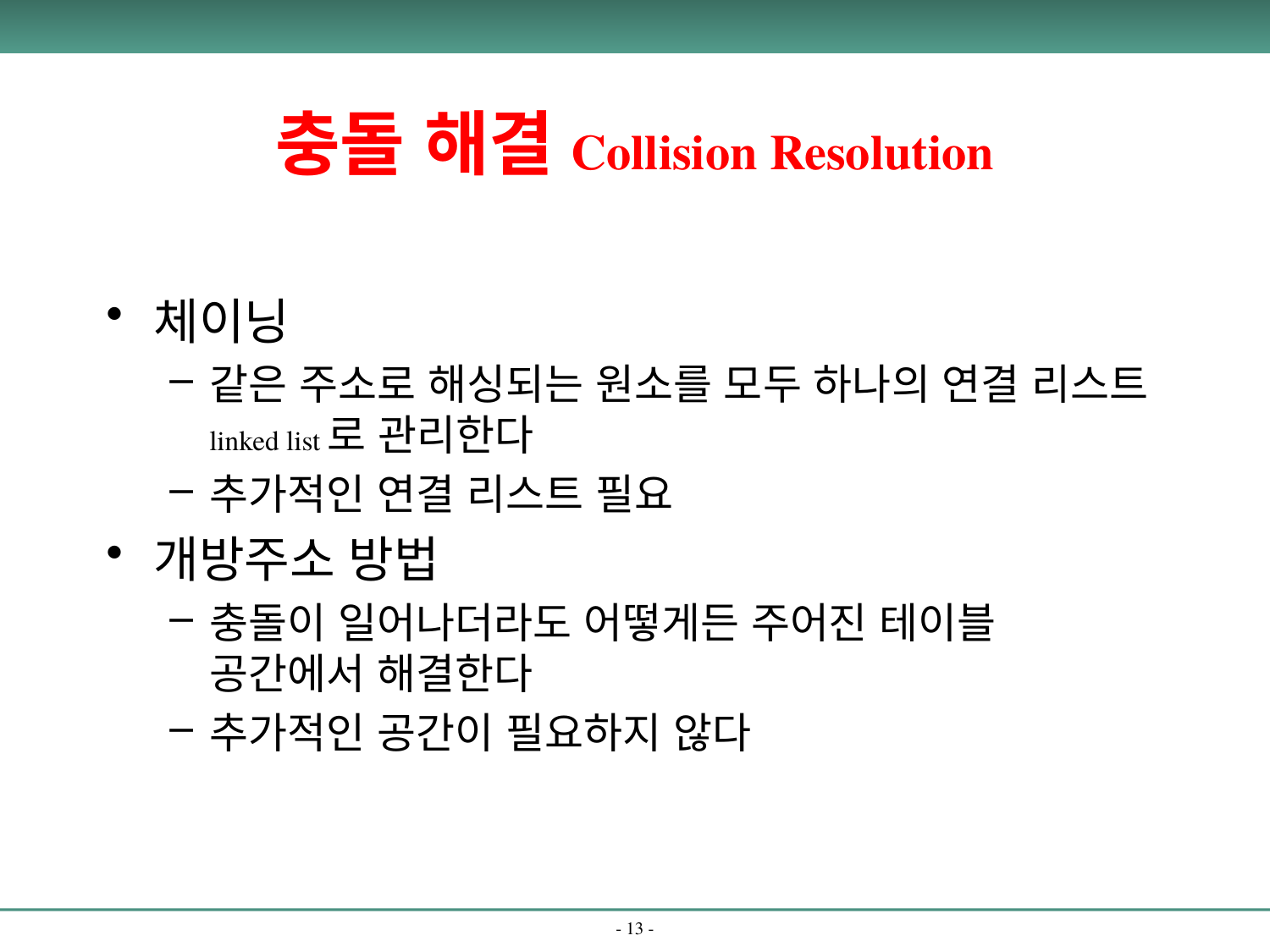

# 충돌 해결Collision Resolution
체이닝
같은 주소로 해싱되는 원소를 모두 하나의 연결 리스트linked list로 관리한다
추가적인 연결 리스트 필요
개방주소 방법
충돌이 일어나더라도 어떻게든 주어진 테이블 공간에서 해결한다
추가적인 공간이 필요하지 않다